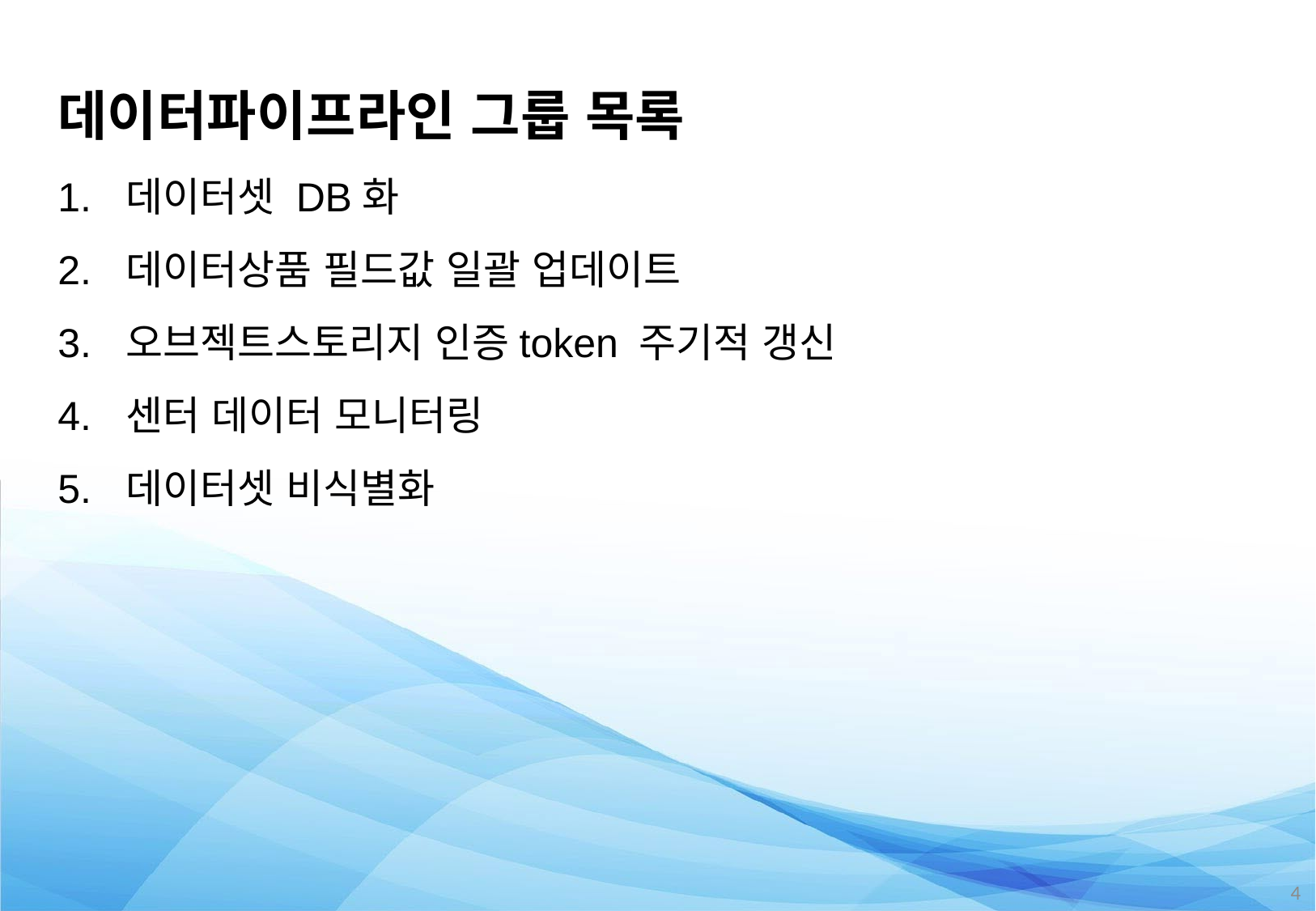

데이터파이프라인 그룹 목록
데이터셋 DB화
데이터상품 필드값 일괄 업데이트
오브젝트스토리지 인증token 주기적 갱신
센터 데이터 모니터링
데이터셋 비식별화

4